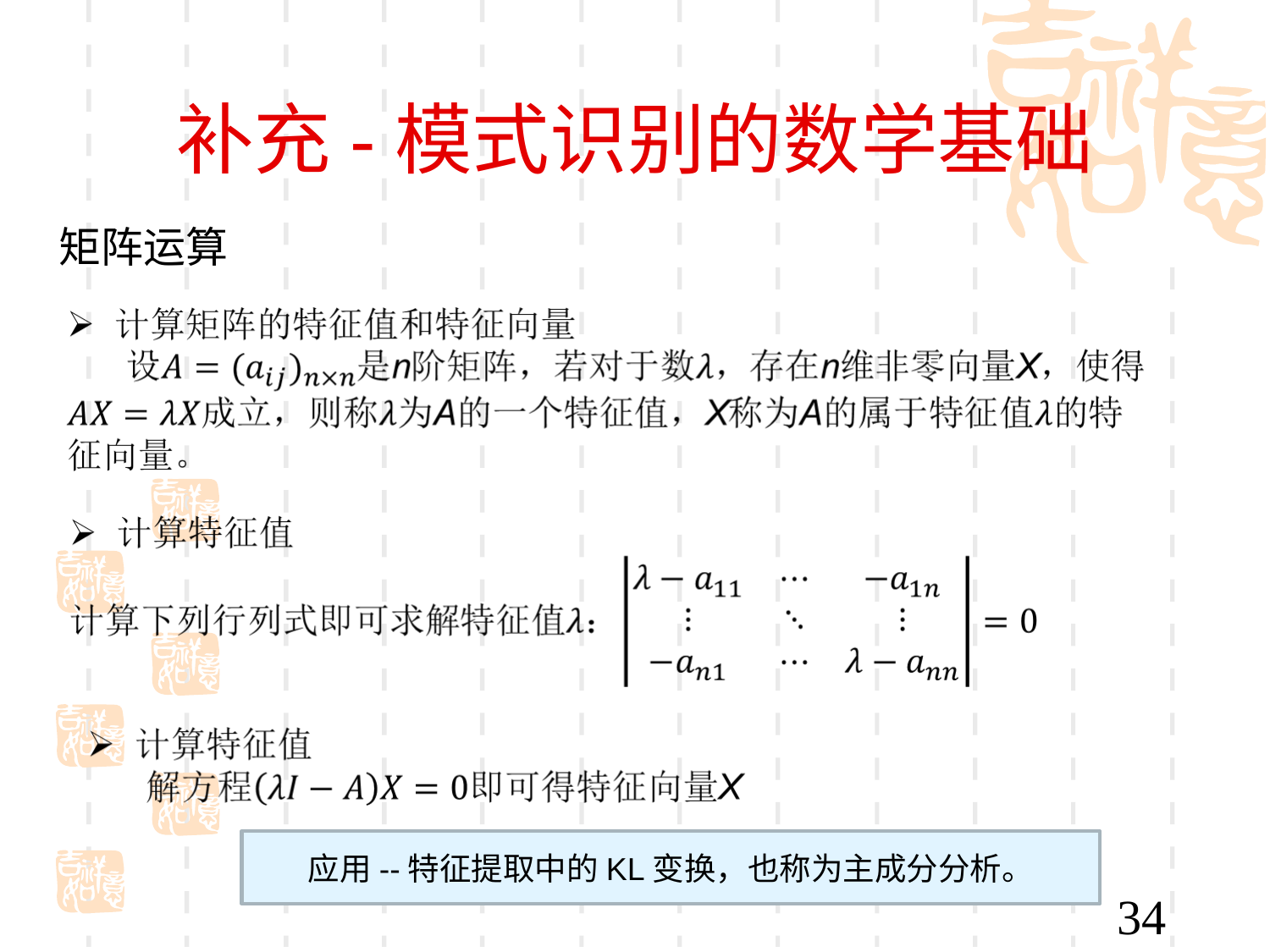

补充-模式识别的数学基础
矩阵运算

应用--特征提取中的KL变换，也称为主成分分析。
34